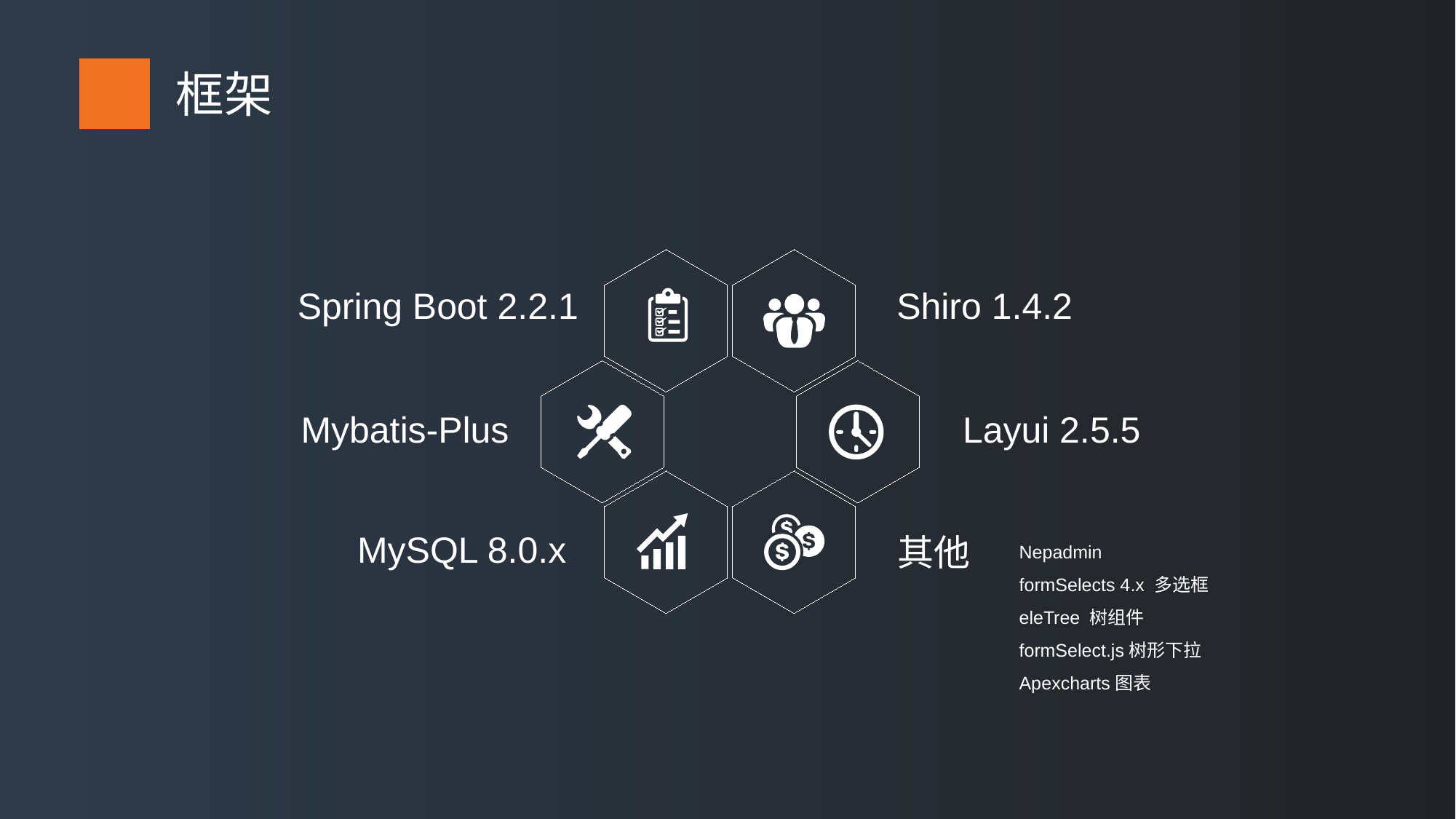

框架

Spring Boot 2.2.1
Shiro 1.4.2

Mybatis-Plus
Layui 2.5.5

MySQL 8.0.x
其他
Nepadmin
formSelects 4.x 多选框
eleTree 树组件
formSelect.js树形下拉
Apexcharts图表